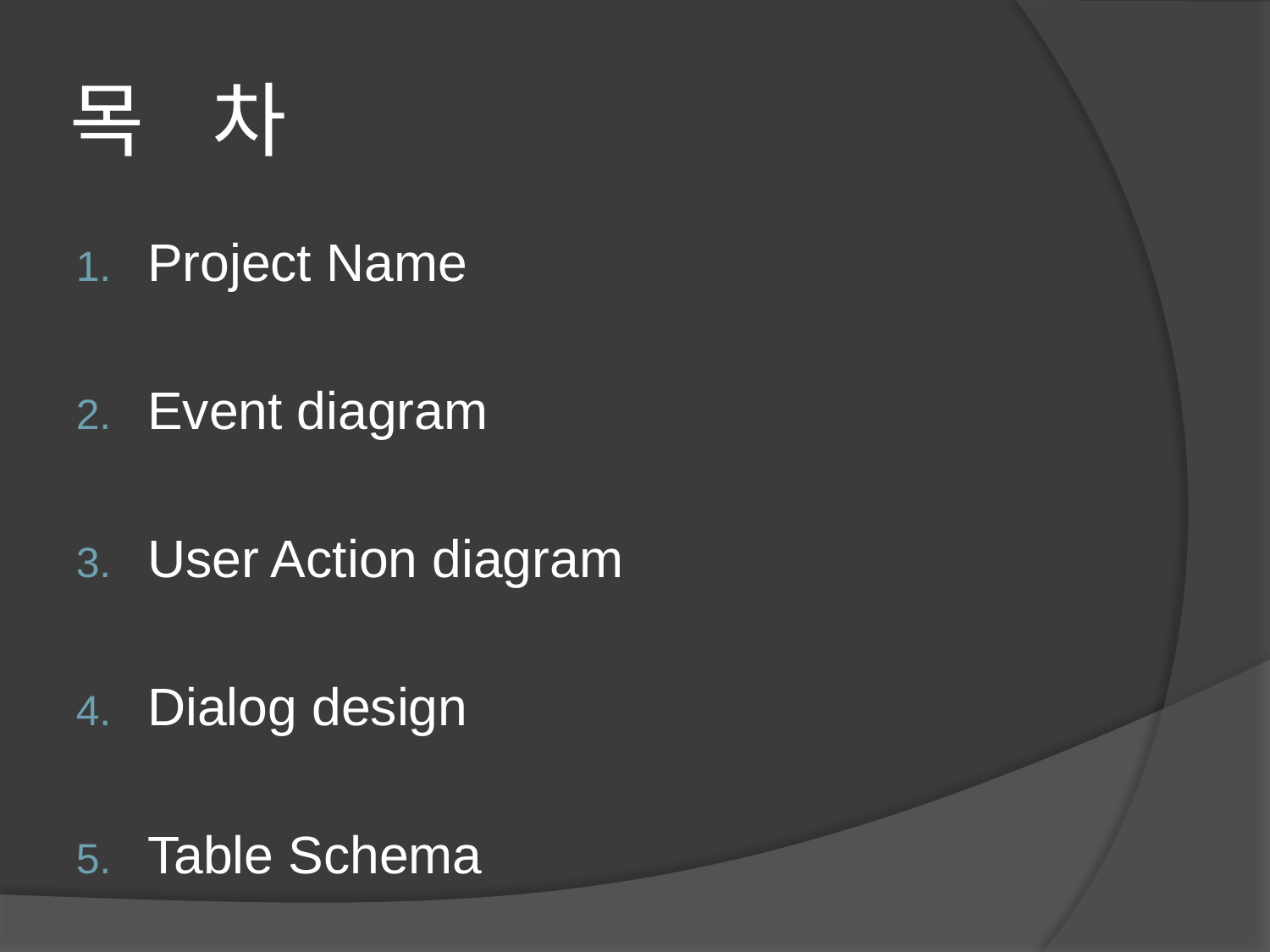

# 목   차
Project Name

Event diagram

User Action diagram

Dialog design

Table Schema